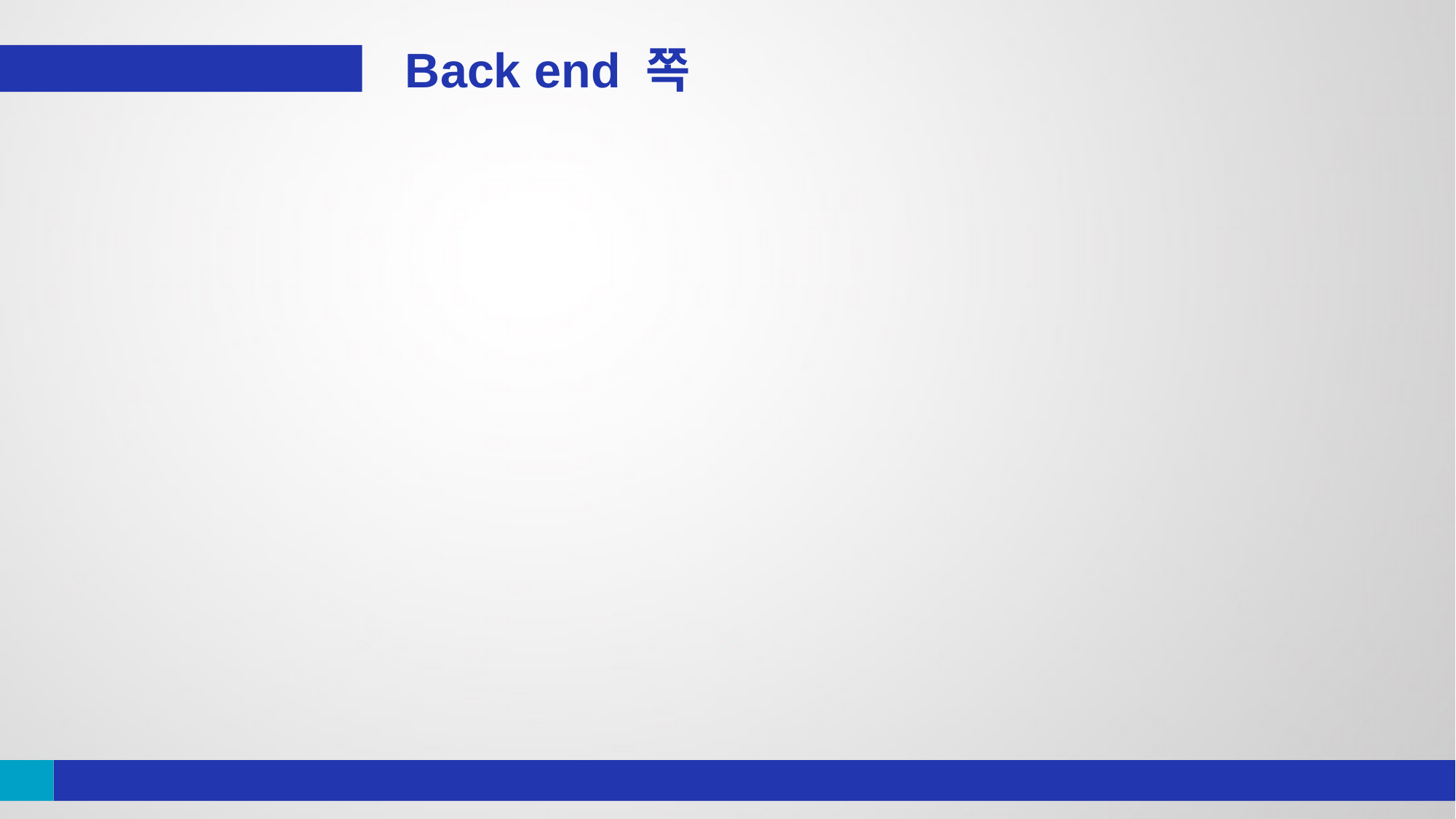

Back end 쪽
SYSTEM
BIGDATA
청년인재

Team Name

빅데이터 청년인재 일자리 연계사업